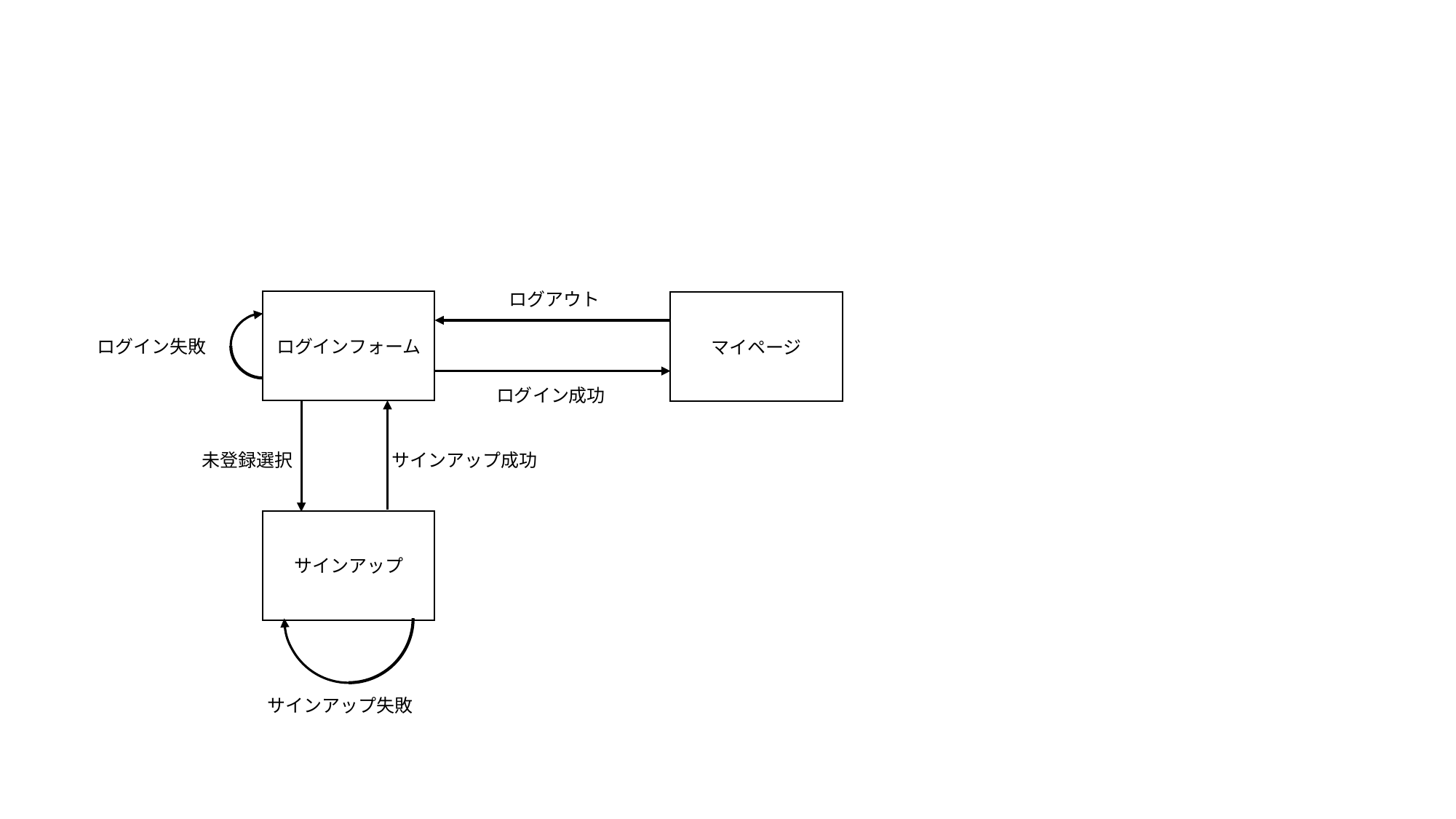

ログアウト
ログインフォーム
マイページ

サインアップ

ログイン成功
サインアップ成功
未登録選択
サインアップ失敗
ログイン失敗